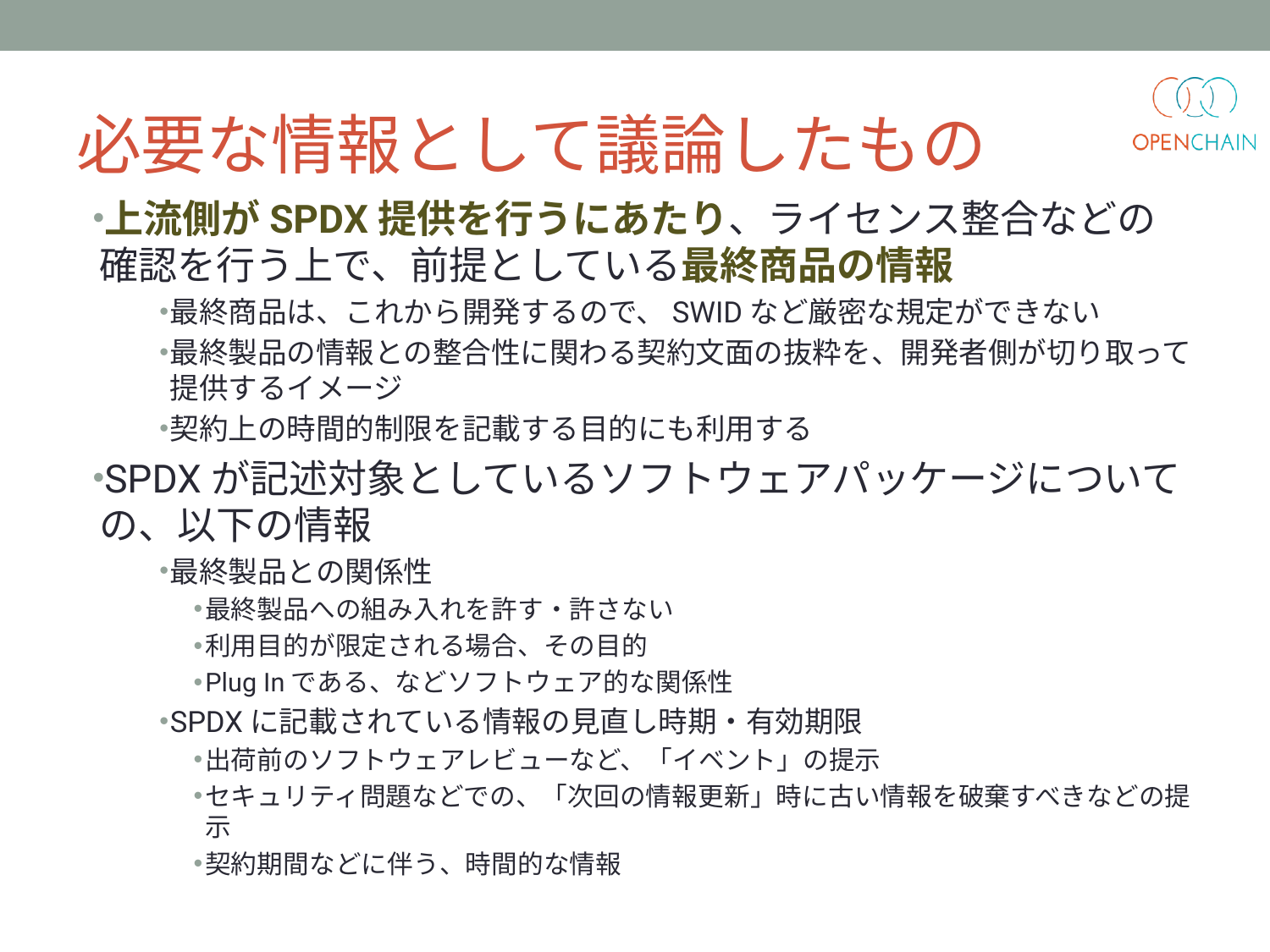

# 必要な情報として議論したもの
上流側がSPDX提供を行うにあたり、ライセンス整合などの確認を行う上で、前提としている最終商品の情報
最終商品は、これから開発するので、SWIDなど厳密な規定ができない
最終製品の情報との整合性に関わる契約文面の抜粋を、開発者側が切り取って提供するイメージ
契約上の時間的制限を記載する目的にも利用する
SPDXが記述対象としているソフトウェアパッケージについての、以下の情報
最終製品との関係性
最終製品への組み入れを許す・許さない
利用目的が限定される場合、その目的
Plug Inである、などソフトウェア的な関係性
SPDXに記載されている情報の見直し時期・有効期限
出荷前のソフトウェアレビューなど、「イベント」の提示
セキュリティ問題などでの、「次回の情報更新」時に古い情報を破棄すべきなどの提示
契約期間などに伴う、時間的な情報